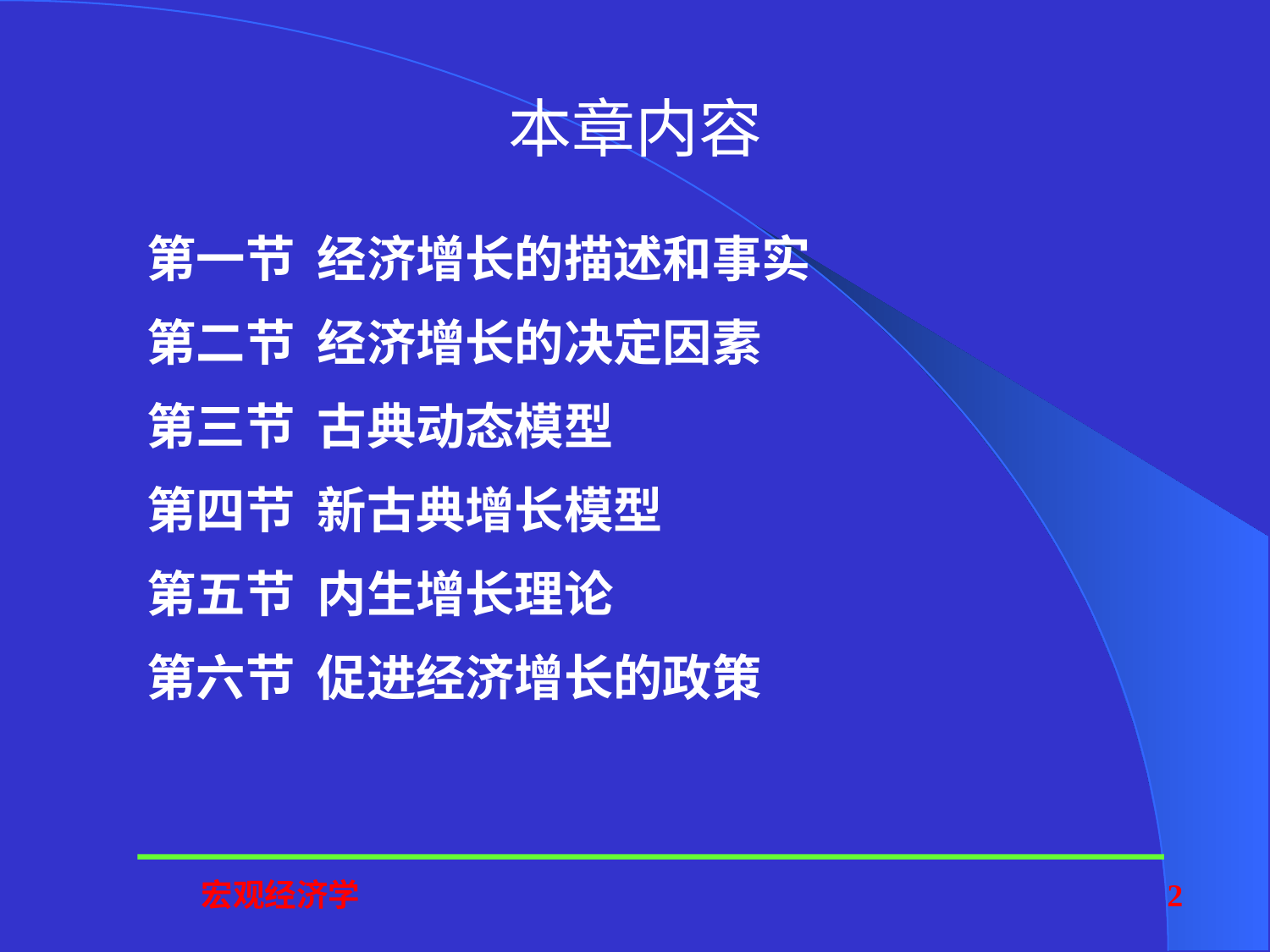

# 本章内容
第一节  经济增长的描述和事实
第二节  经济增长的决定因素
第三节  古典动态模型
第四节  新古典增长模型
第五节  内生增长理论
第六节  促进经济增长的政策